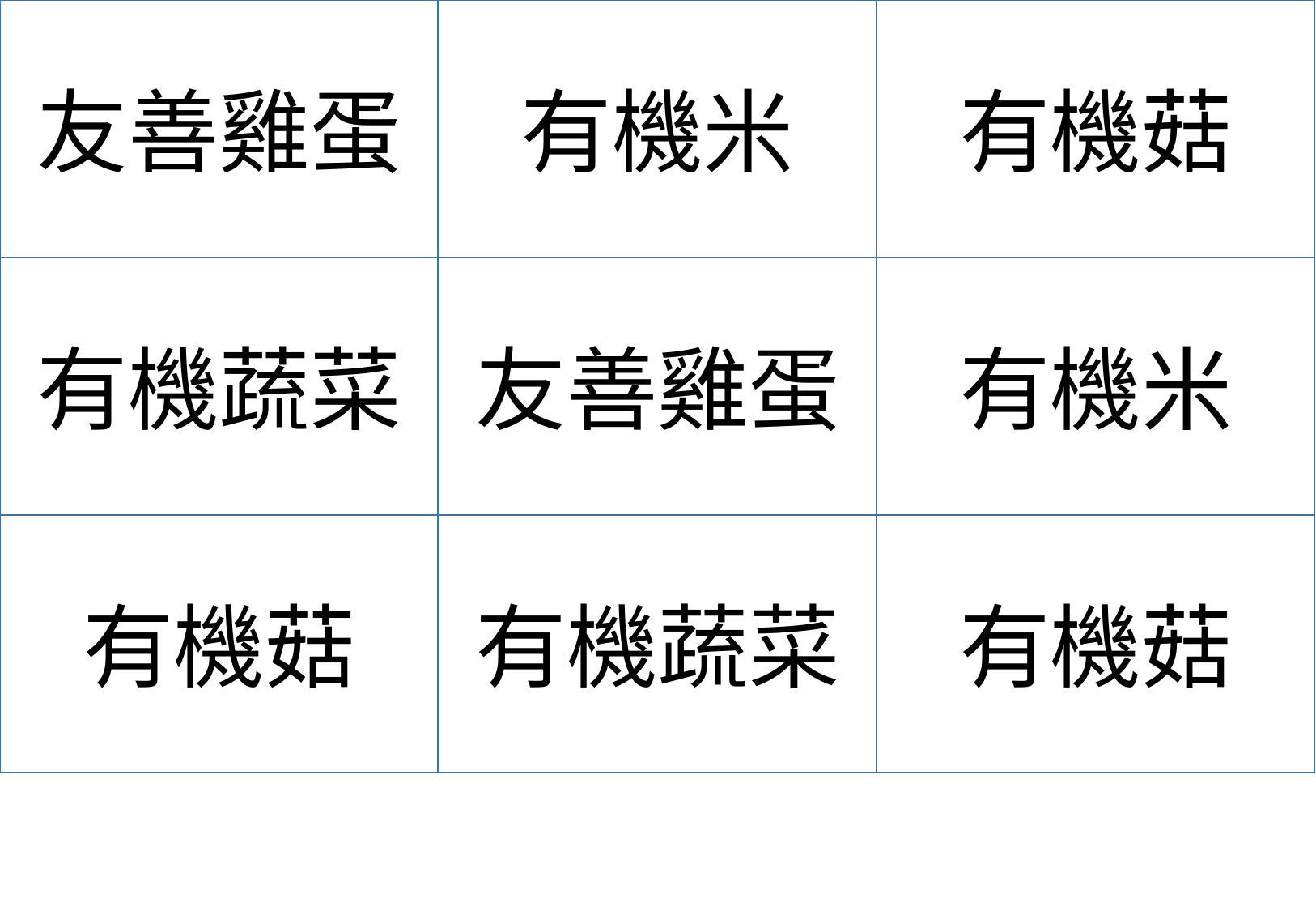

友善雞蛋
有機米
有機菇
有機蔬菜
友善雞蛋
有機米
有機菇
有機蔬菜
有機菇